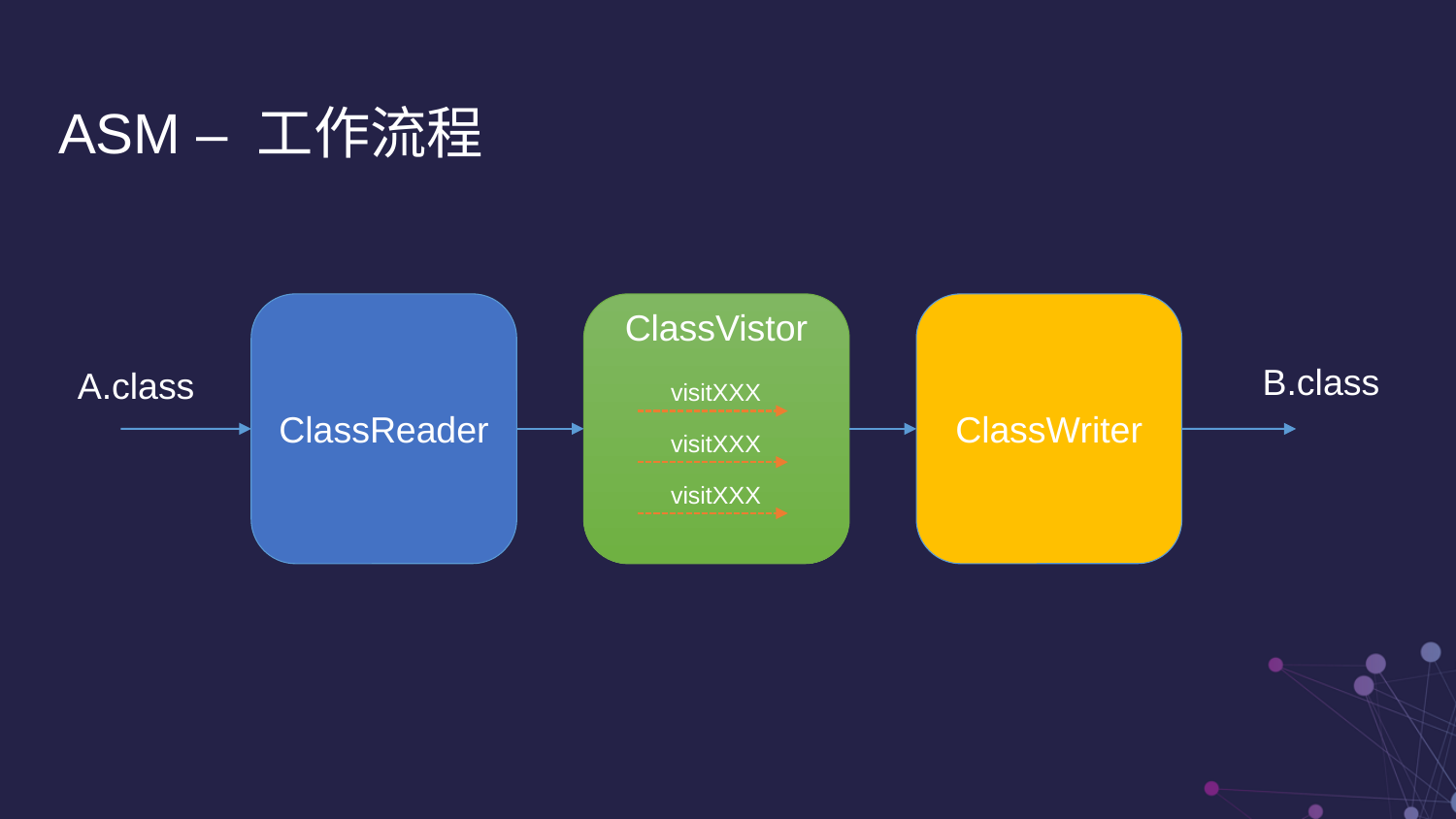

ASM – 工作流程
ClassReader

ClassWriter
ClassVistor
B.class
A.class
visitXXX
visitXXX
visitXXX